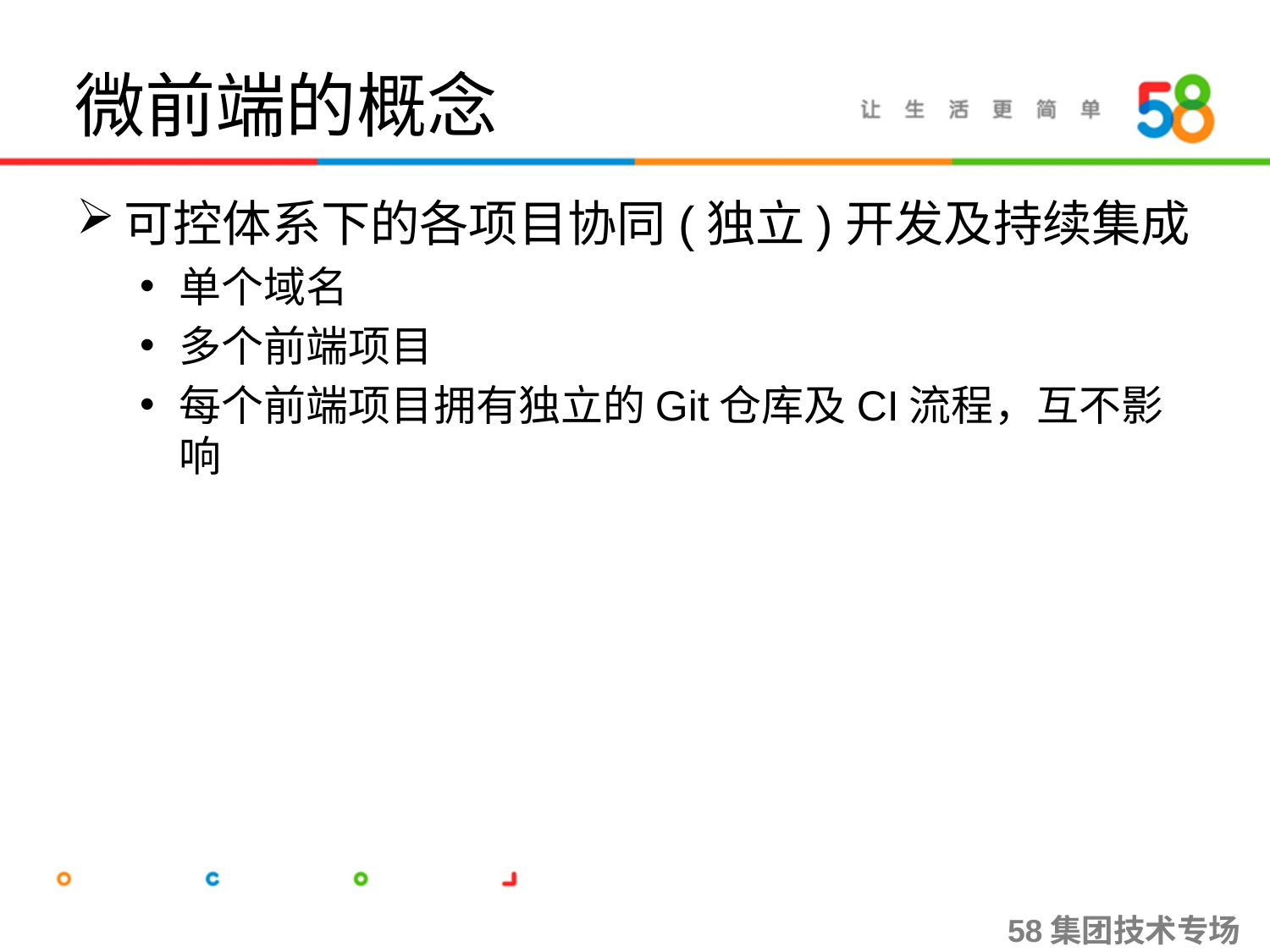

# 微前端的概念
可控体系下的各项目协同(独立)开发及持续集成
单个域名
多个前端项目
每个前端项目拥有独立的Git仓库及CI流程，互不影响